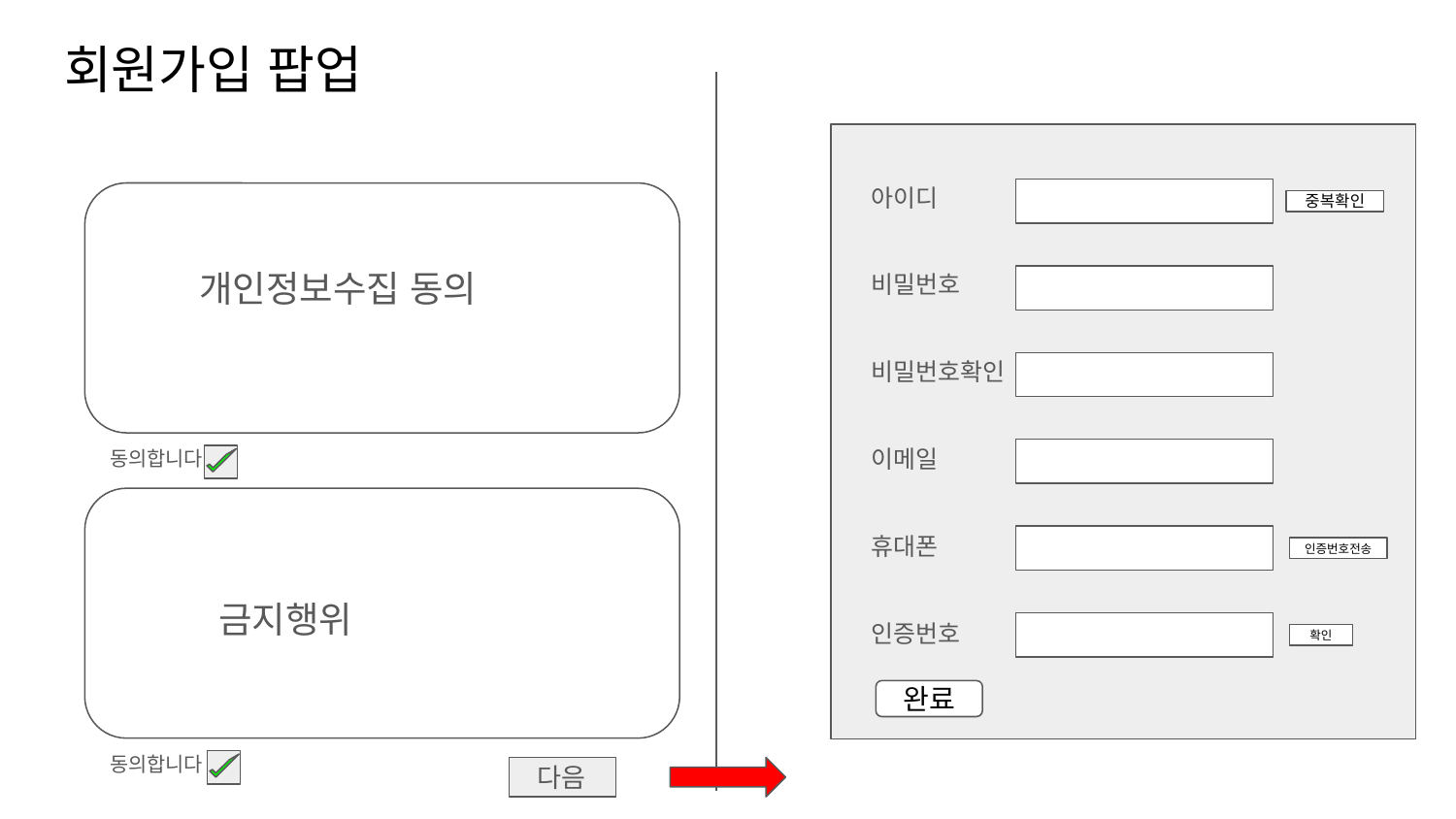

# 회원가입 팝업

아이디

비밀번호

비밀번호확인

이메일

휴대폰

인증번호

중복확인
개인정보수집 동의

동의합니다

인증번호전송
금지행위

확인
완료
동의합니다
다음